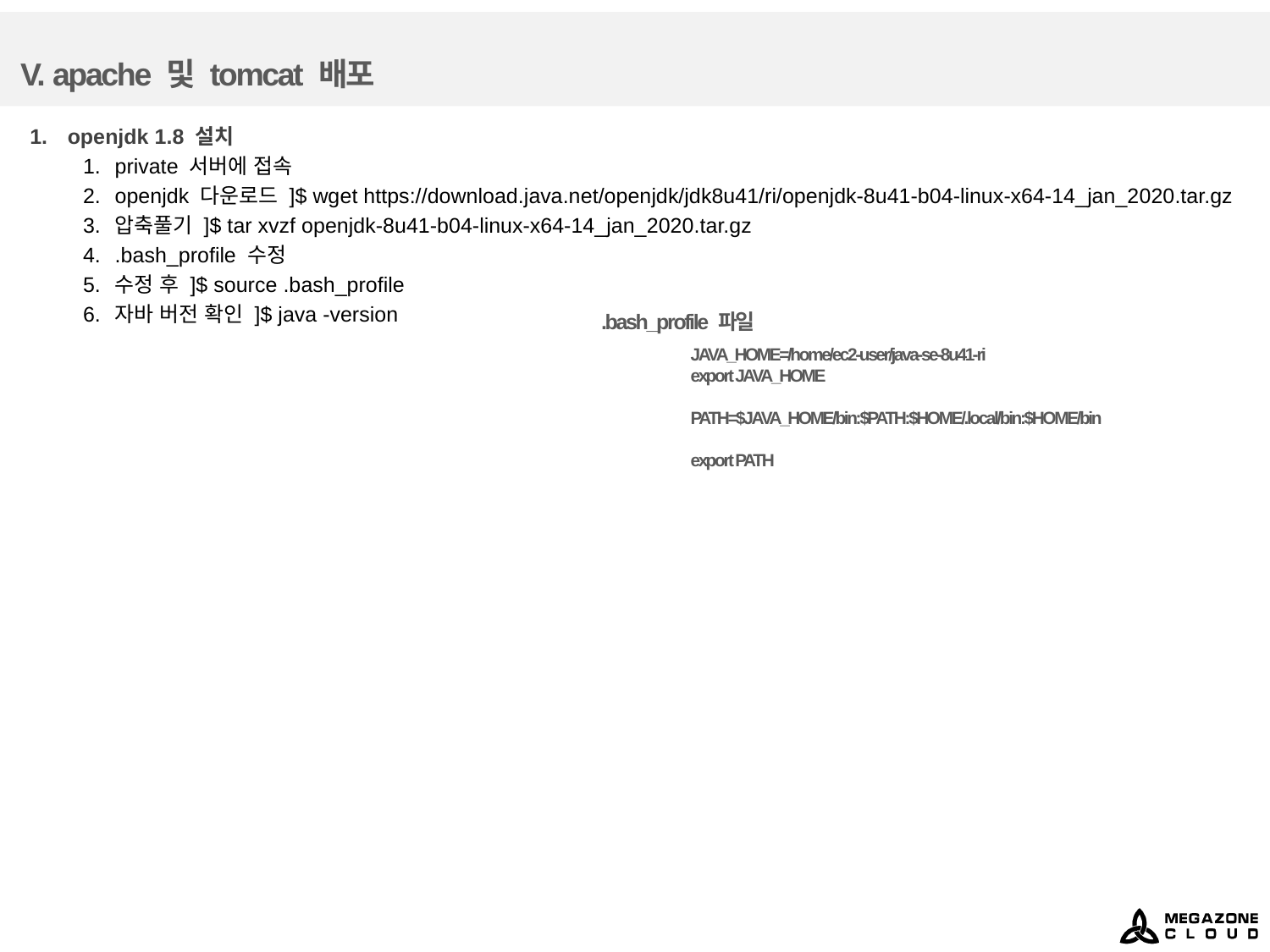

# V. apache 및 tomcat 배포
 openjdk 1.8 설치
private 서버에 접속
openjdk 다운로드 ]$ wget https://download.java.net/openjdk/jdk8u41/ri/openjdk-8u41-b04-linux-x64-14_jan_2020.tar.gz
압축풀기 ]$ tar xvzf openjdk-8u41-b04-linux-x64-14_jan_2020.tar.gz
.bash_profile 수정
수정 후 ]$ source .bash_profile
자바 버전 확인 ]$ java -version

.bash_profile 파일
JAVA_HOME=/home/ec2-user/java-se-8u41-ri
export JAVA_HOME

PATH=$JAVA_HOME/bin:$PATH:$HOME/.local/bin:$HOME/bin

export PATH